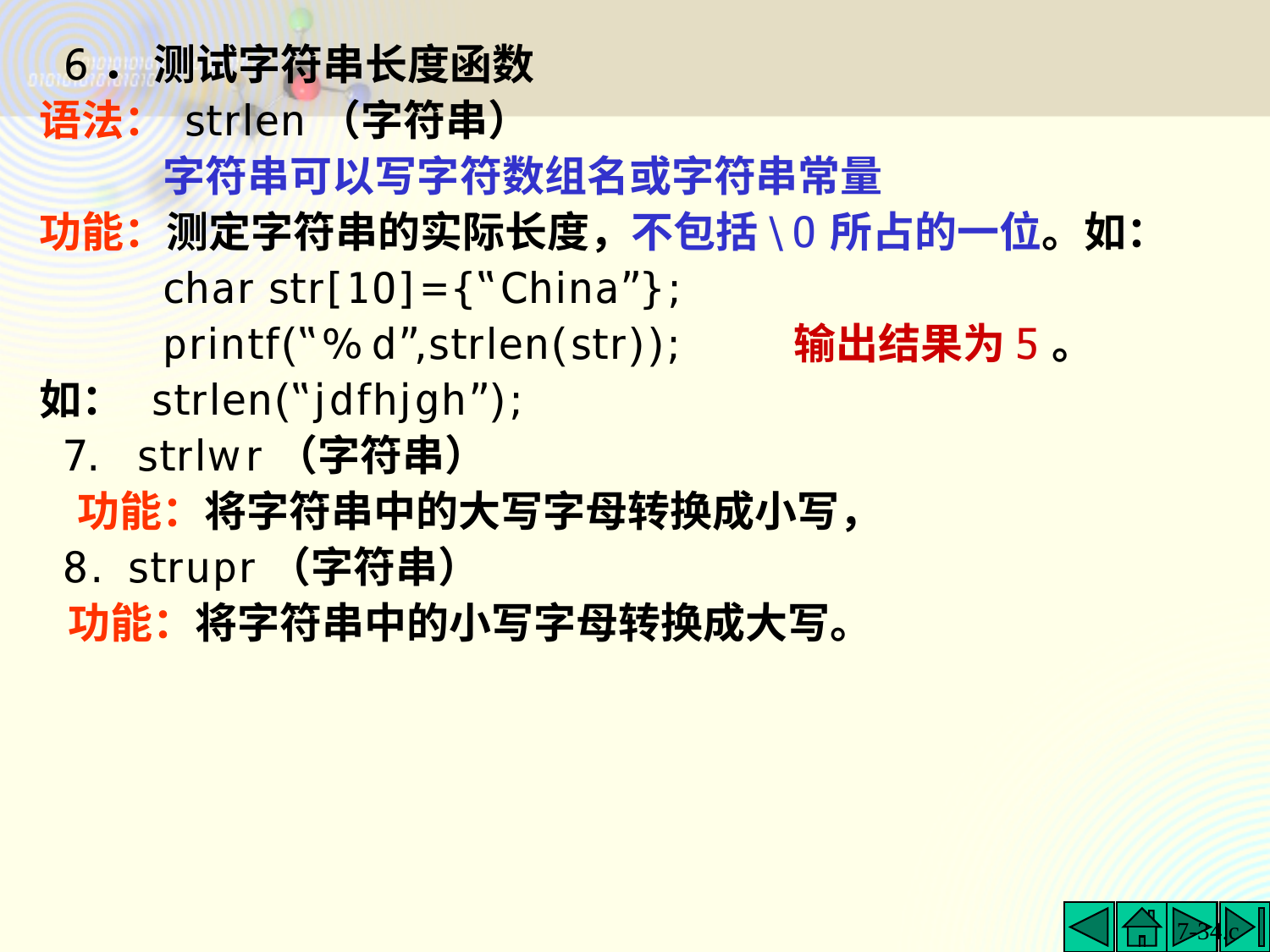

6． 测试字符串长度函数
语法： strlen（字符串）
            字符串可以写字符数组名或字符串常量
功能：测定字符串的实际长度，不包括\0所占的一位。如：
          char str[10]={“China”};
          printf(“%d”,strlen(str));        输出结果为5。
如：  strlen(“jdfhjgh”);
  7.   strlwr（字符串）
   功能：将字符串中的大写字母转换成小写，
  8.  strupr（字符串）
  功能：将字符串中的小写字母转换成大写。

7-34.c